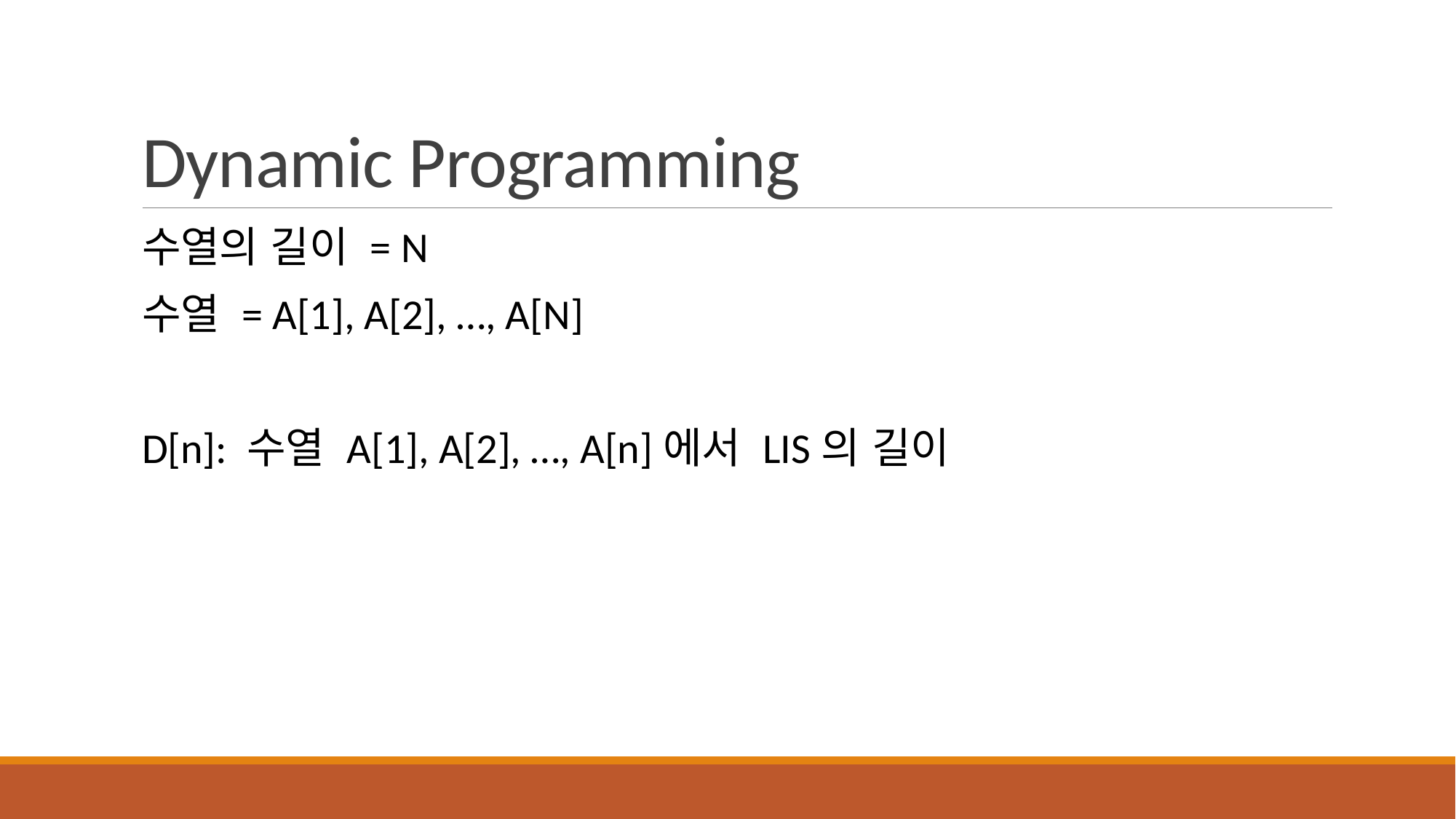

# Dynamic Programming
수열의 길이 = N
수열 = A[1], A[2], …, A[N]

D[n]: 수열 A[1], A[2], …, A[n]에서 LIS의 길이